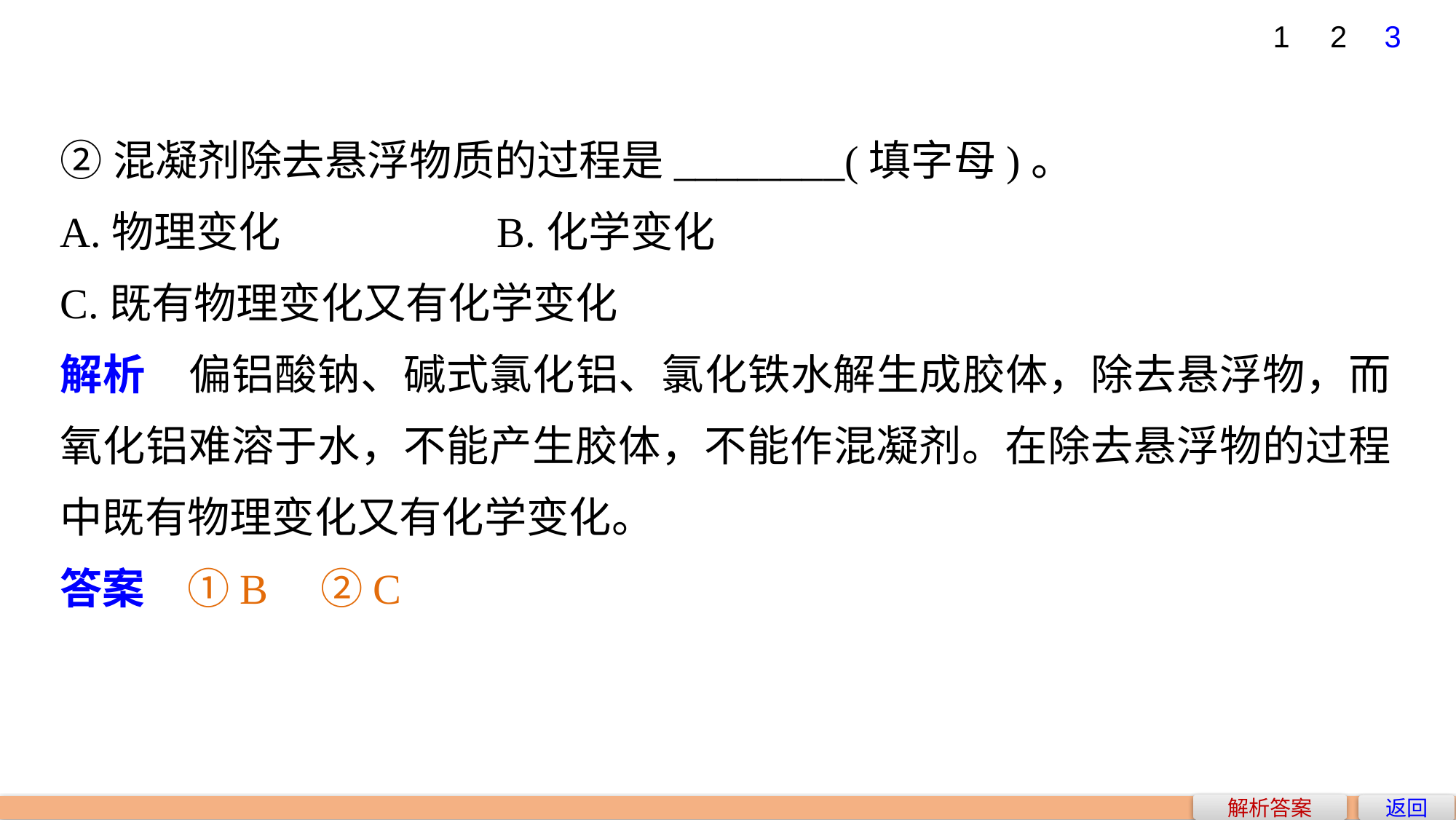

1
2
3
②混凝剂除去悬浮物质的过程是________(填字母)。
A.物理变化  		B.化学变化
C.既有物理变化又有化学变化
解析　偏铝酸钠、碱式氯化铝、氯化铁水解生成胶体，除去悬浮物，而氧化铝难溶于水，不能产生胶体，不能作混凝剂。在除去悬浮物的过程中既有物理变化又有化学变化。
答案　①B　②C
解析答案
返回